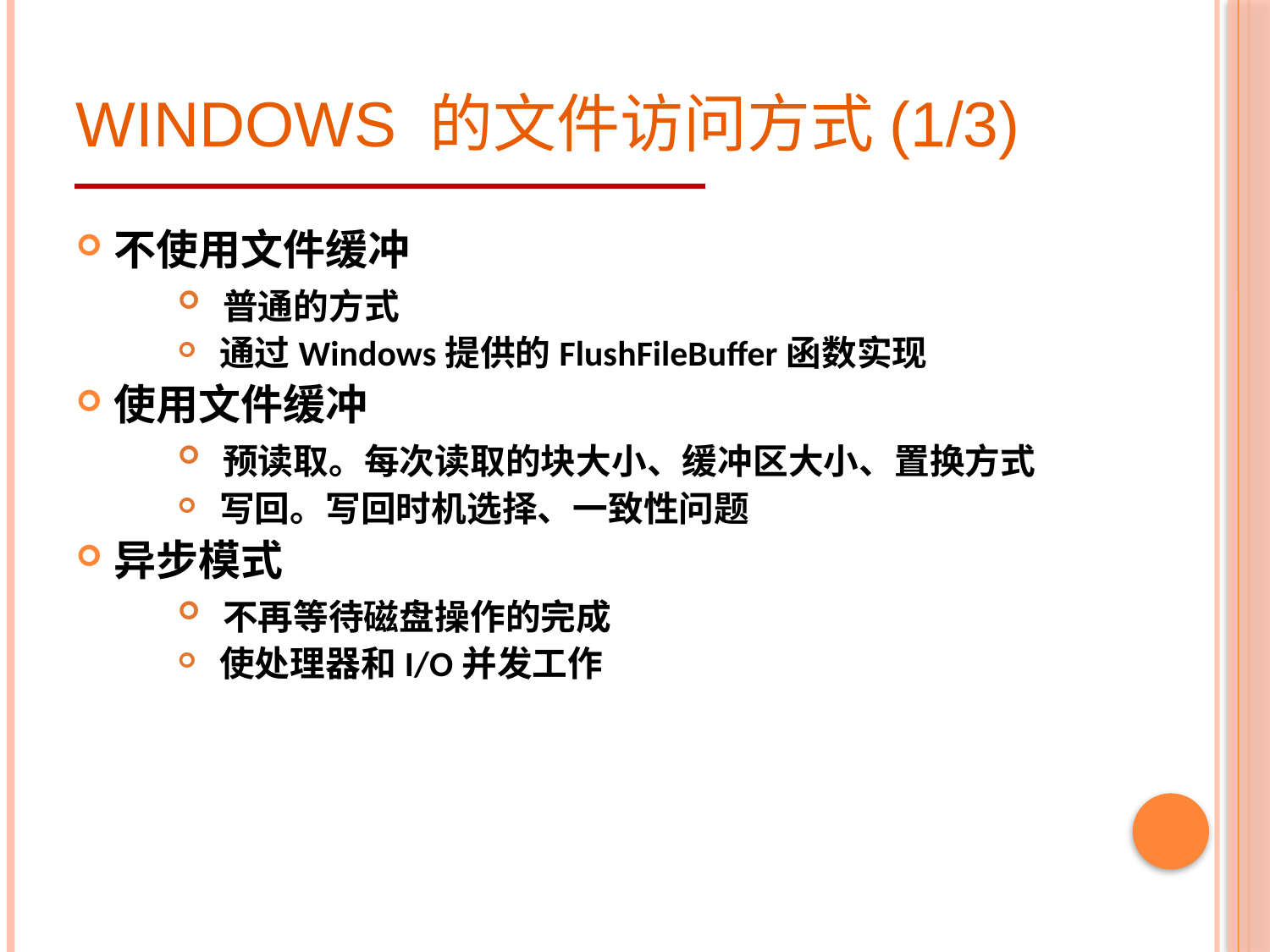

# Windows 的文件访问方式(1/3)
不使用文件缓冲
 普通的方式
 通过Windows提供的FlushFileBuffer函数实现
使用文件缓冲
 预读取。每次读取的块大小、缓冲区大小、置换方式
 写回。写回时机选择、一致性问题
异步模式
 不再等待磁盘操作的完成
 使处理器和I/O并发工作